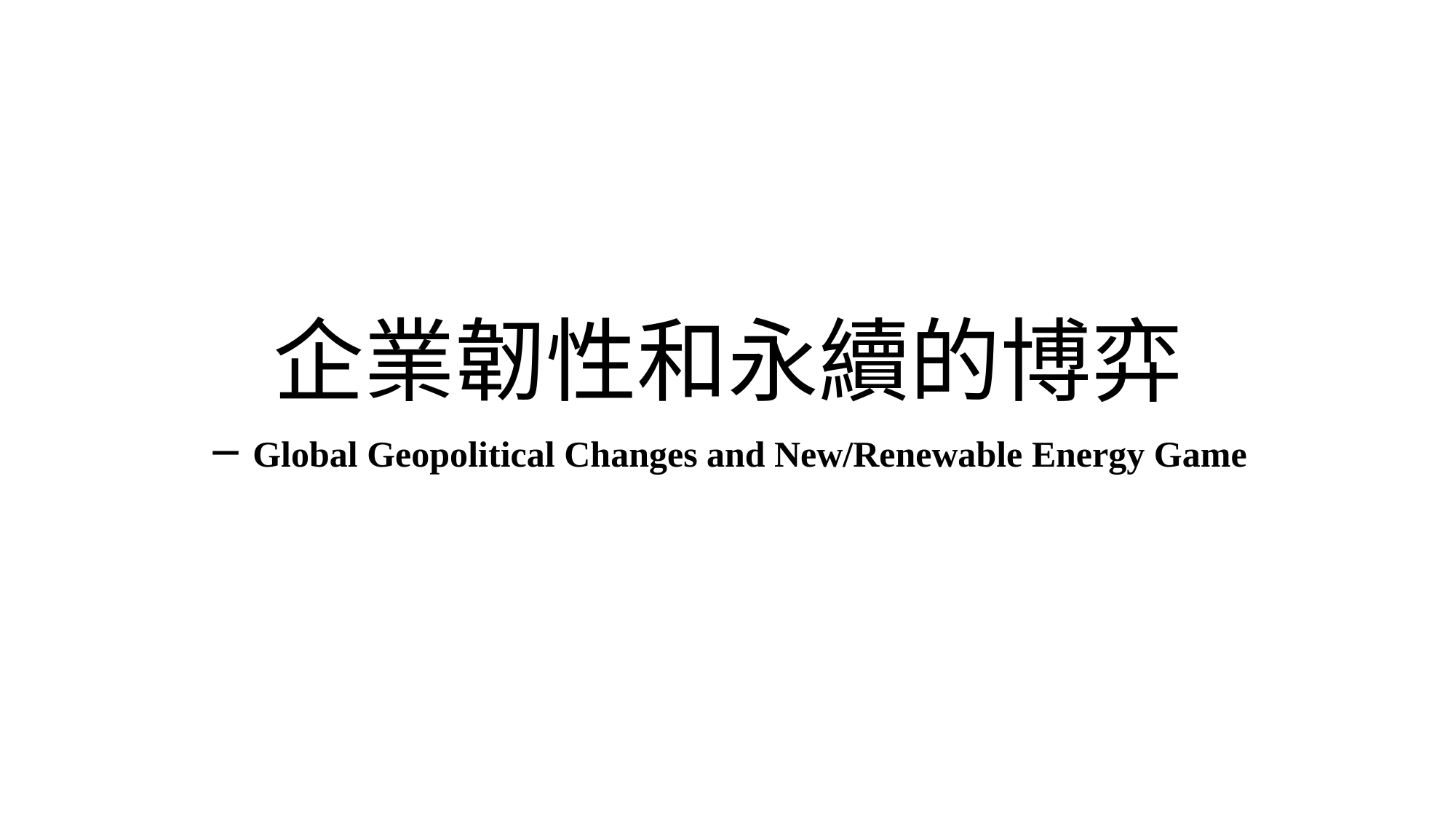

# 企業韌性和永續的博弈
－Global Geopolitical Changes and New/Renewable Energy Game